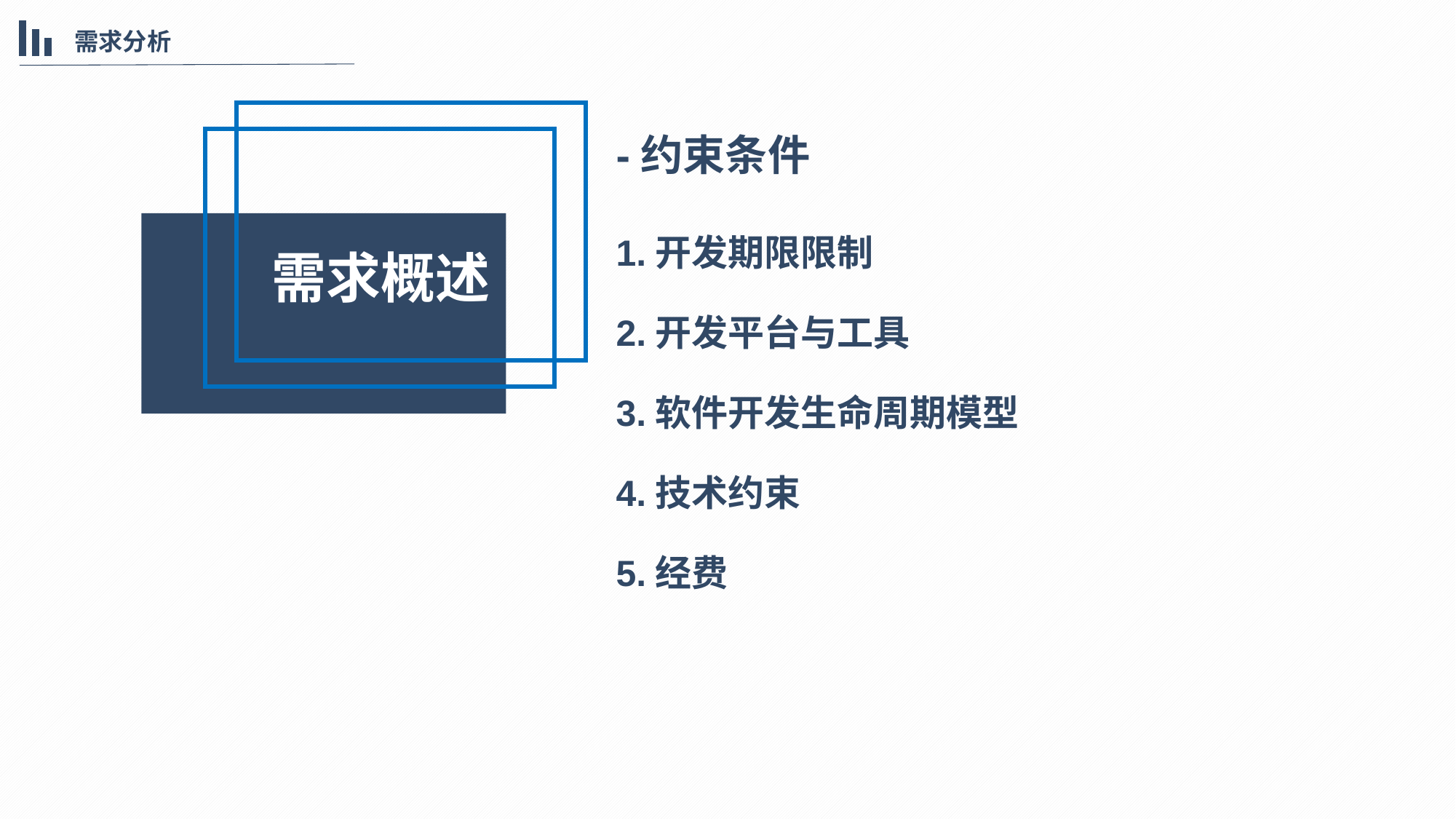

需求分析

-约束条件

1.开发期限限制

2.开发平台与工具

3.软件开发生命周期模型

4.技术约束

5.经费

需求概述